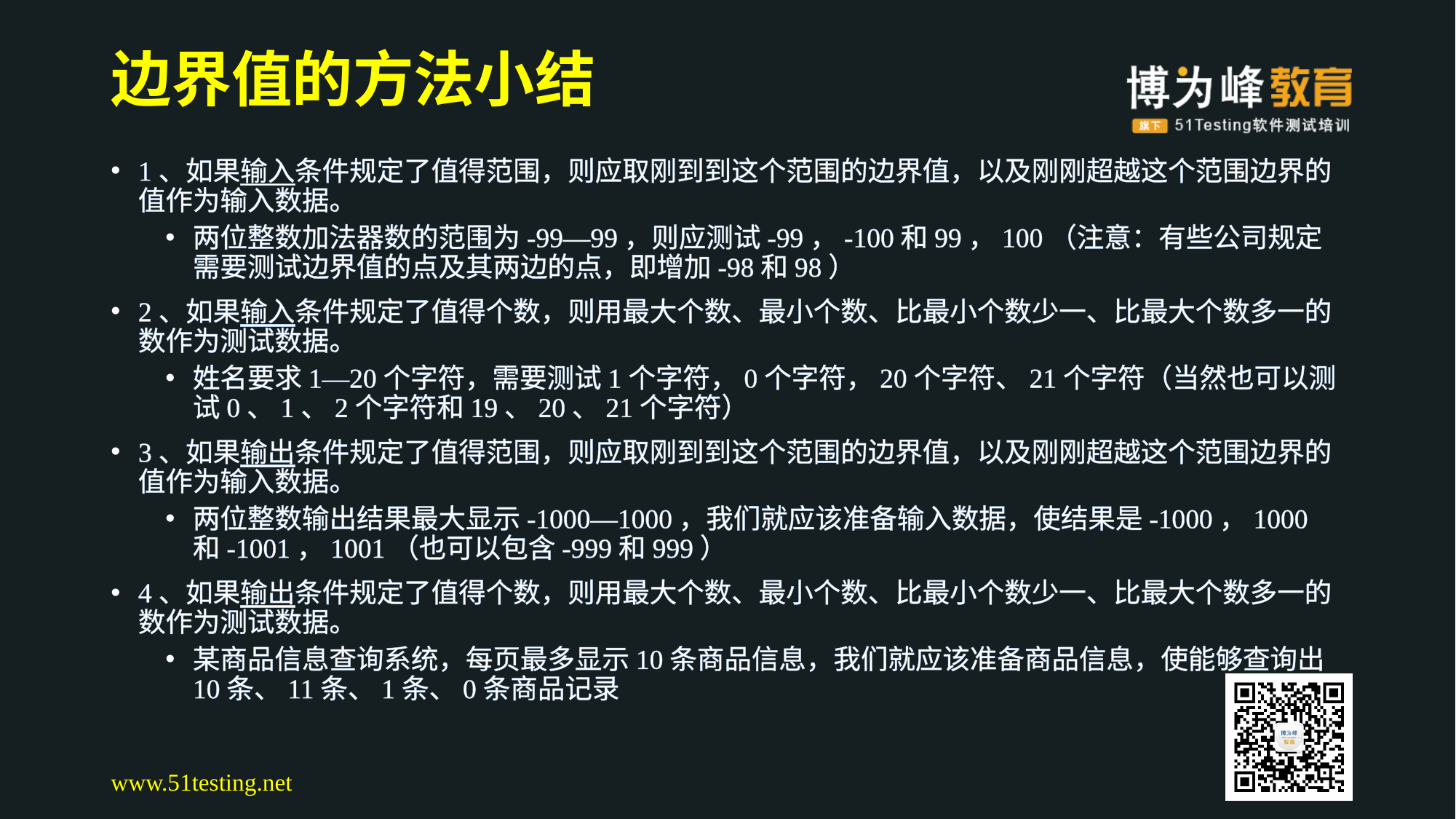

# 边界值的方法小结
1、如果输入条件规定了值得范围，则应取刚到到这个范围的边界值，以及刚刚超越这个范围边界的值作为输入数据。
两位整数加法器数的范围为-99—99，则应测试-99，-100和99，100（注意：有些公司规定需要测试边界值的点及其两边的点，即增加-98和98）
2、如果输入条件规定了值得个数，则用最大个数、最小个数、比最小个数少一、比最大个数多一的数作为测试数据。
姓名要求1—20个字符，需要测试1个字符，0个字符，20个字符、21个字符（当然也可以测试0、1、2个字符和19、20、21个字符）
3、如果输出条件规定了值得范围，则应取刚到到这个范围的边界值，以及刚刚超越这个范围边界的值作为输入数据。
两位整数输出结果最大显示-1000—1000，我们就应该准备输入数据，使结果是-1000，1000和-1001，1001（也可以包含-999和999）
4、如果输出条件规定了值得个数，则用最大个数、最小个数、比最小个数少一、比最大个数多一的数作为测试数据。
某商品信息查询系统，每页最多显示10条商品信息，我们就应该准备商品信息，使能够查询出10条、11条、1条、0条商品记录

www.51testing.net